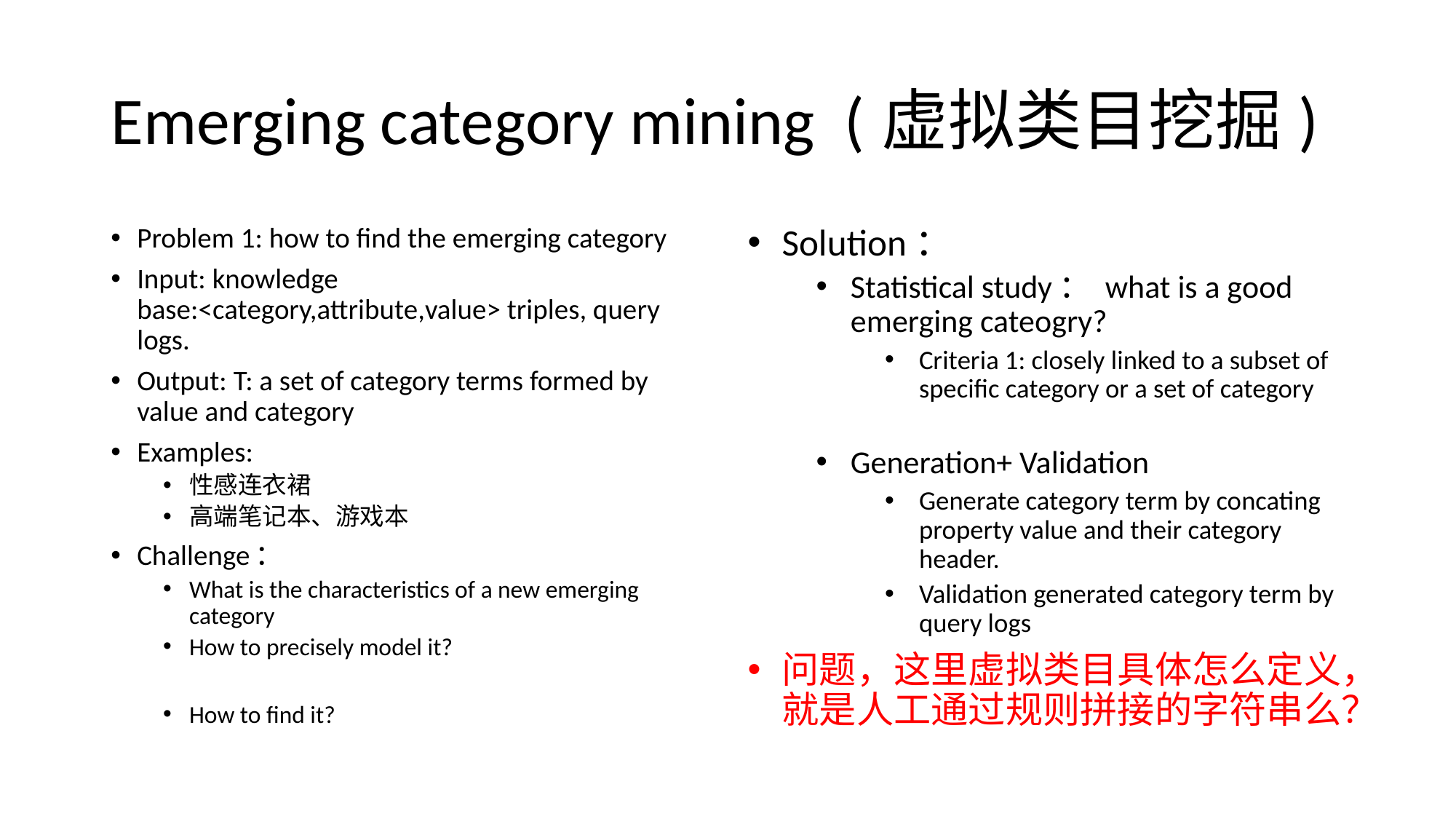

# Emerging category mining  (虚拟类目挖掘)
Problem 1: how to find the emerging category
Input: knowledge base:<category,attribute,value> triples, query logs.
Output: T: a set of category terms formed by value and category
Examples:
性感连衣裙
高端笔记本、游戏本
Challenge：
What is the characteristics of a new emerging category
How to precisely model it?

How to find it?

Solution：
Statistical study： what is a good emerging cateogry?
Criteria 1: closely linked to a subset of specific category or a set of category

Generation+ Validation
Generate category term by concating property value and their category header.
Validation generated category term by query logs
问题，这里虚拟类目具体怎么定义，就是人工通过规则拼接的字符串么？